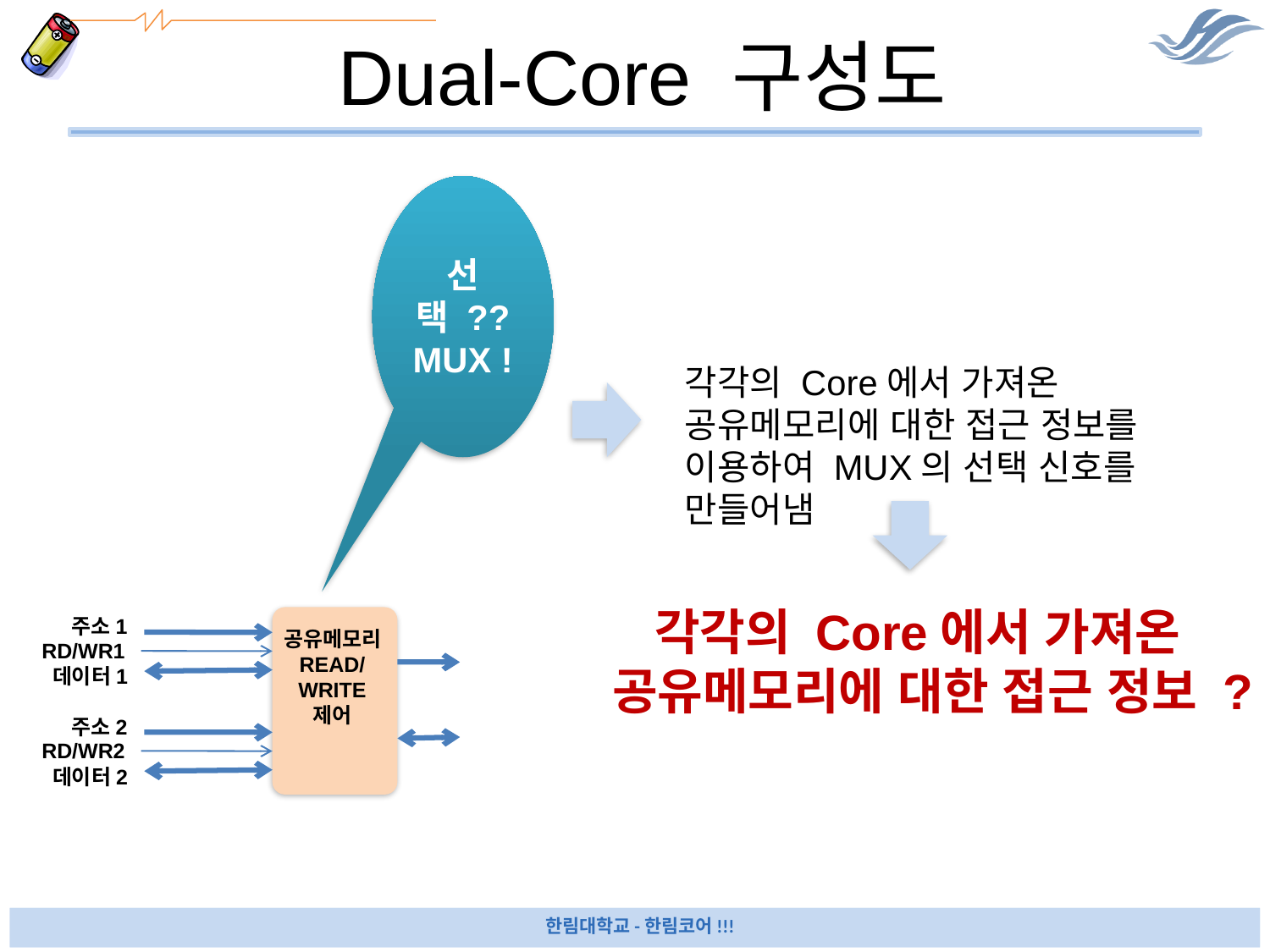

# Dual-Core 구성도
선택 ??
MUX !
각각의 Core에서 가져온 공유메모리에 대한 접근 정보를 이용하여 MUX의 선택 신호를 만들어냄

각각의 Core에서 가져온 공유메모리에 대한 접근 정보 ?
주소1

공유메모리
READ/
WRITE
제어
RD/WR1
데이터1
주소2
RD/WR2
데이터2